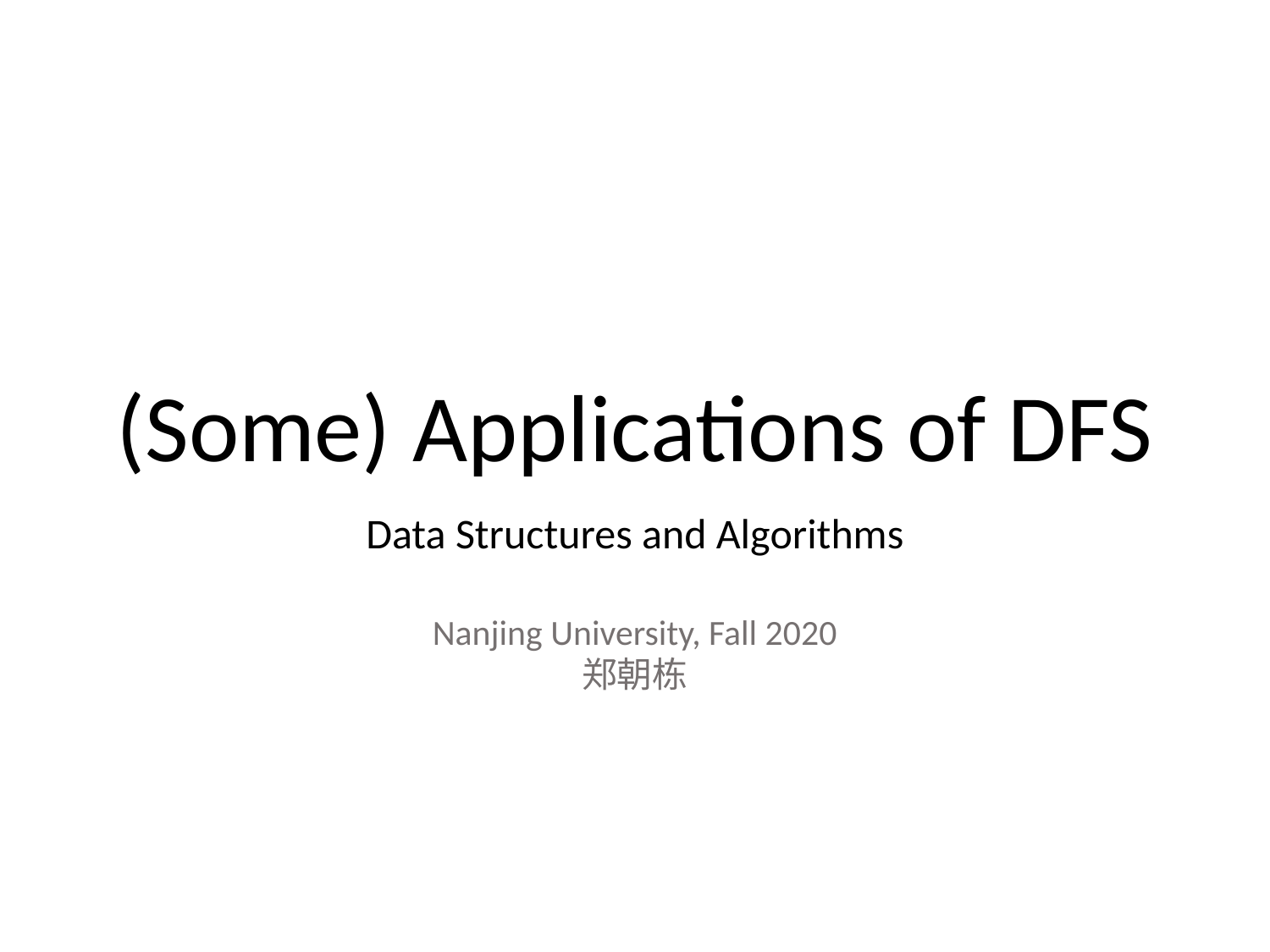

# (Some) Applications of DFS
Data Structures and Algorithms
Nanjing University, Fall 2020
郑朝栋